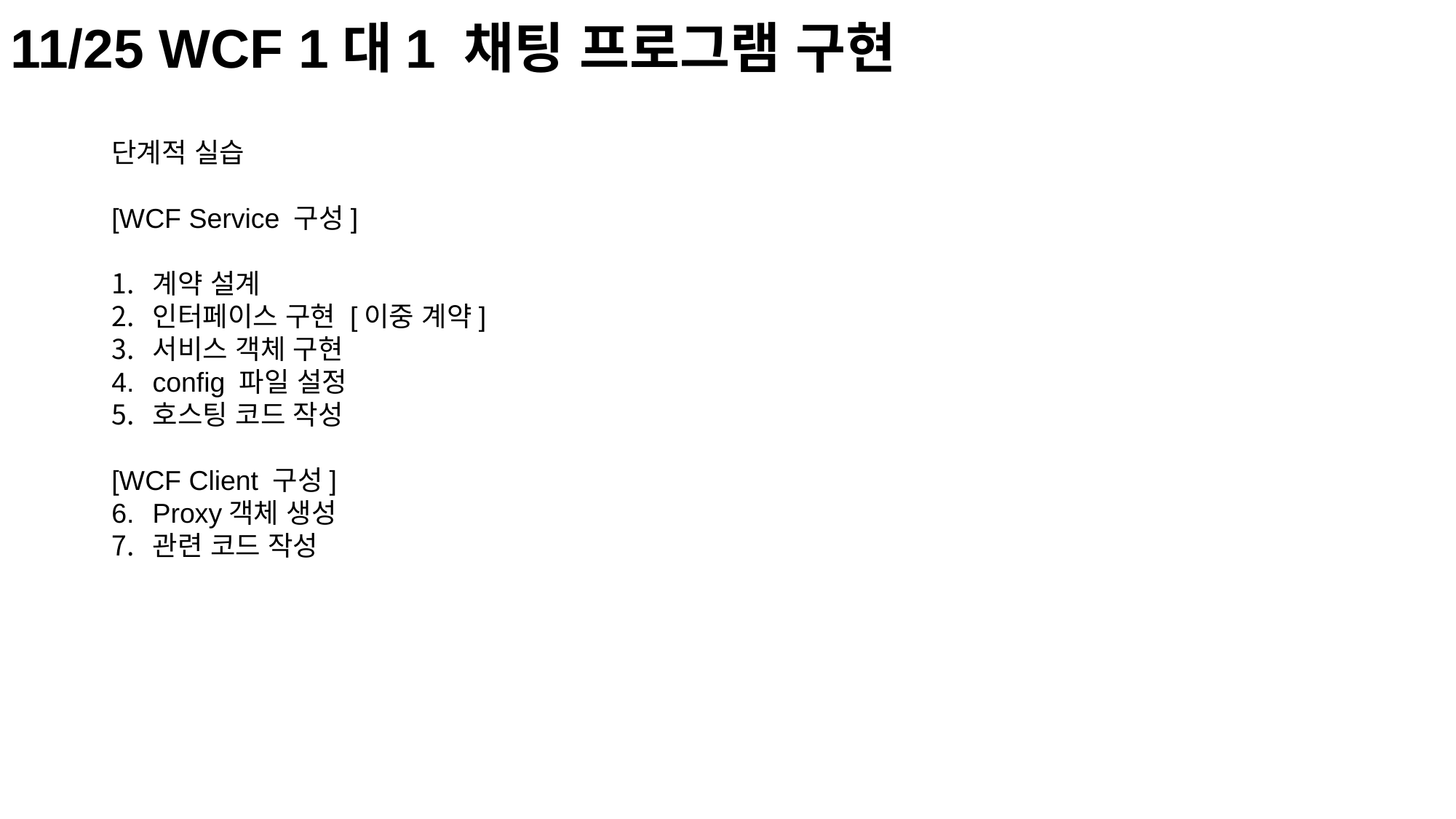

11/25 WCF 1대1 채팅 프로그램 구현
단계적 실습

[WCF Service 구성]

계약 설계
인터페이스 구현 [이중 계약]
서비스 객체 구현
config 파일 설정
호스팅 코드 작성

[WCF Client 구성]
Proxy객체 생성
관련 코드 작성